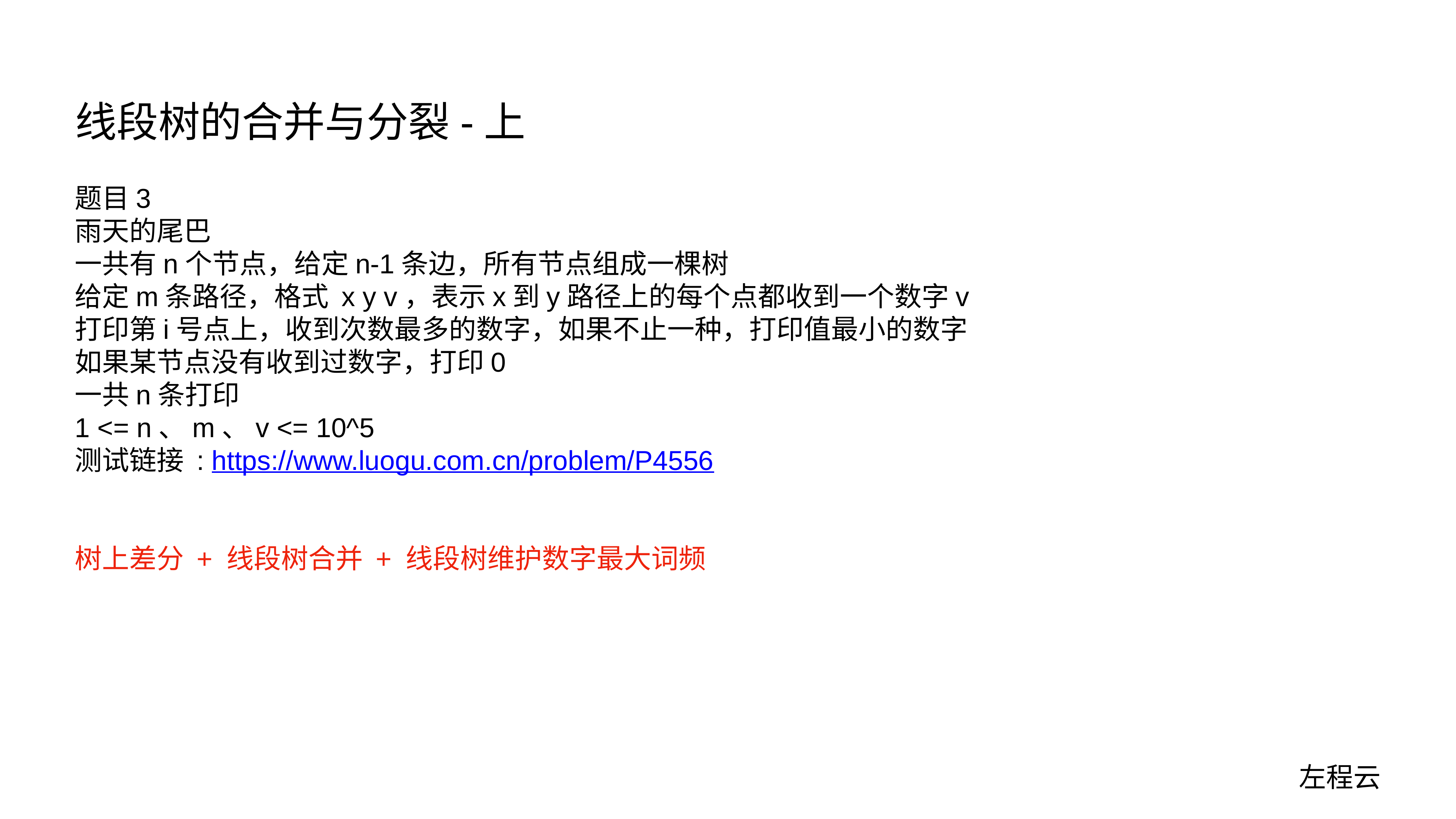

# 线段树的合并与分裂-上
题目3
雨天的尾巴
一共有n个节点，给定n-1条边，所有节点组成一棵树
给定m条路径，格式 x y v，表示x到y路径上的每个点都收到一个数字v
打印第i号点上，收到次数最多的数字，如果不止一种，打印值最小的数字
如果某节点没有收到过数字，打印0
一共n条打印
1 <= n、m、v <= 10^5
测试链接 : https://www.luogu.com.cn/problem/P4556

树上差分 + 线段树合并 + 线段树维护数字最大词频
左程云